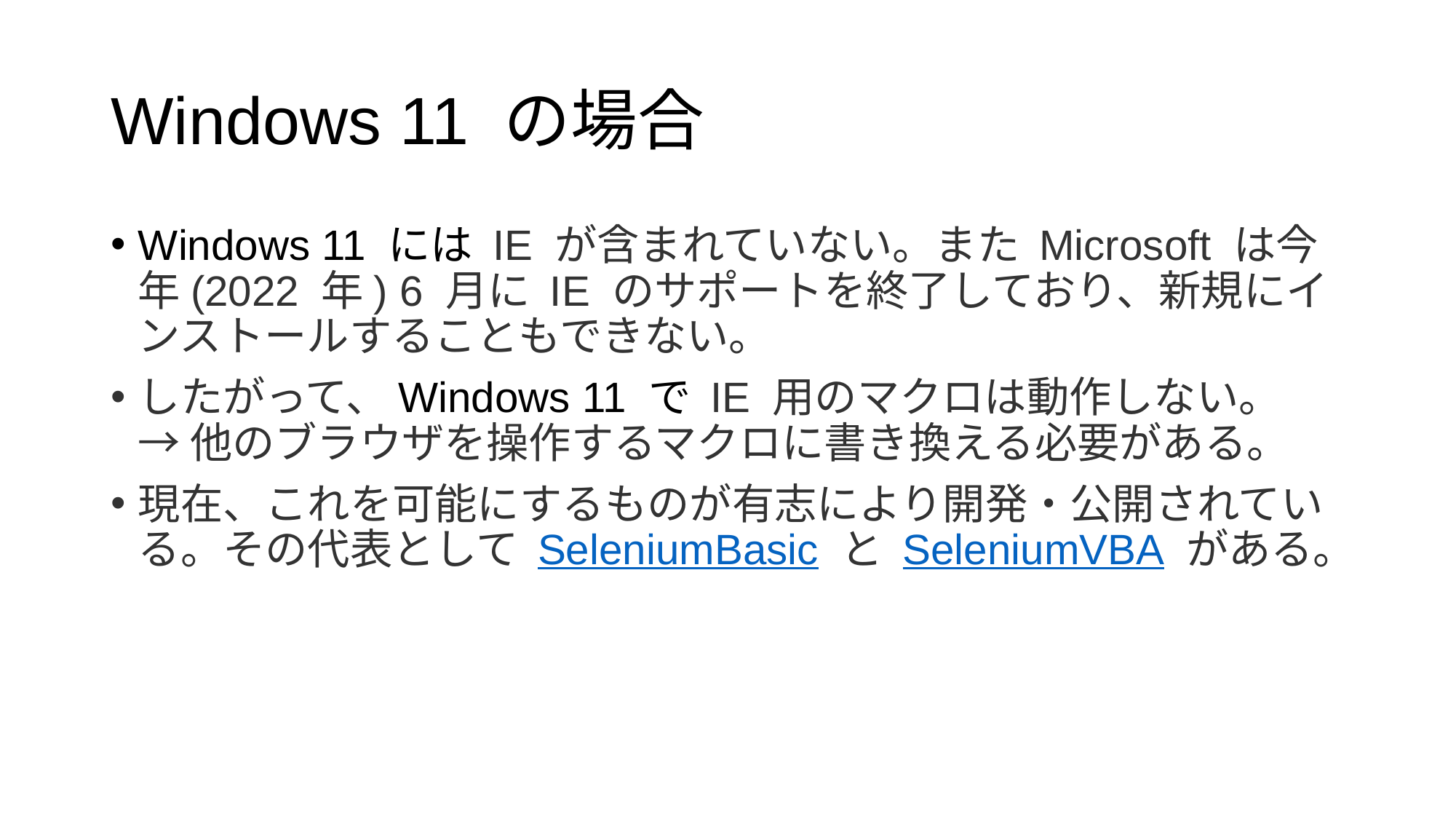

# Windows 11 の場合
Windows 11 には IE が含まれていない。また Microsoft は今年(2022 年) 6 月に IE のサポートを終了しており、新規にインストールすることもできない。
したがって、Windows 11 で IE 用のマクロは動作しない。
→ 他のブラウザを操作するマクロに書き換える必要がある。
現在、これを可能にするものが有志により開発・公開されている。その代表として SeleniumBasic と SeleniumVBA がある。